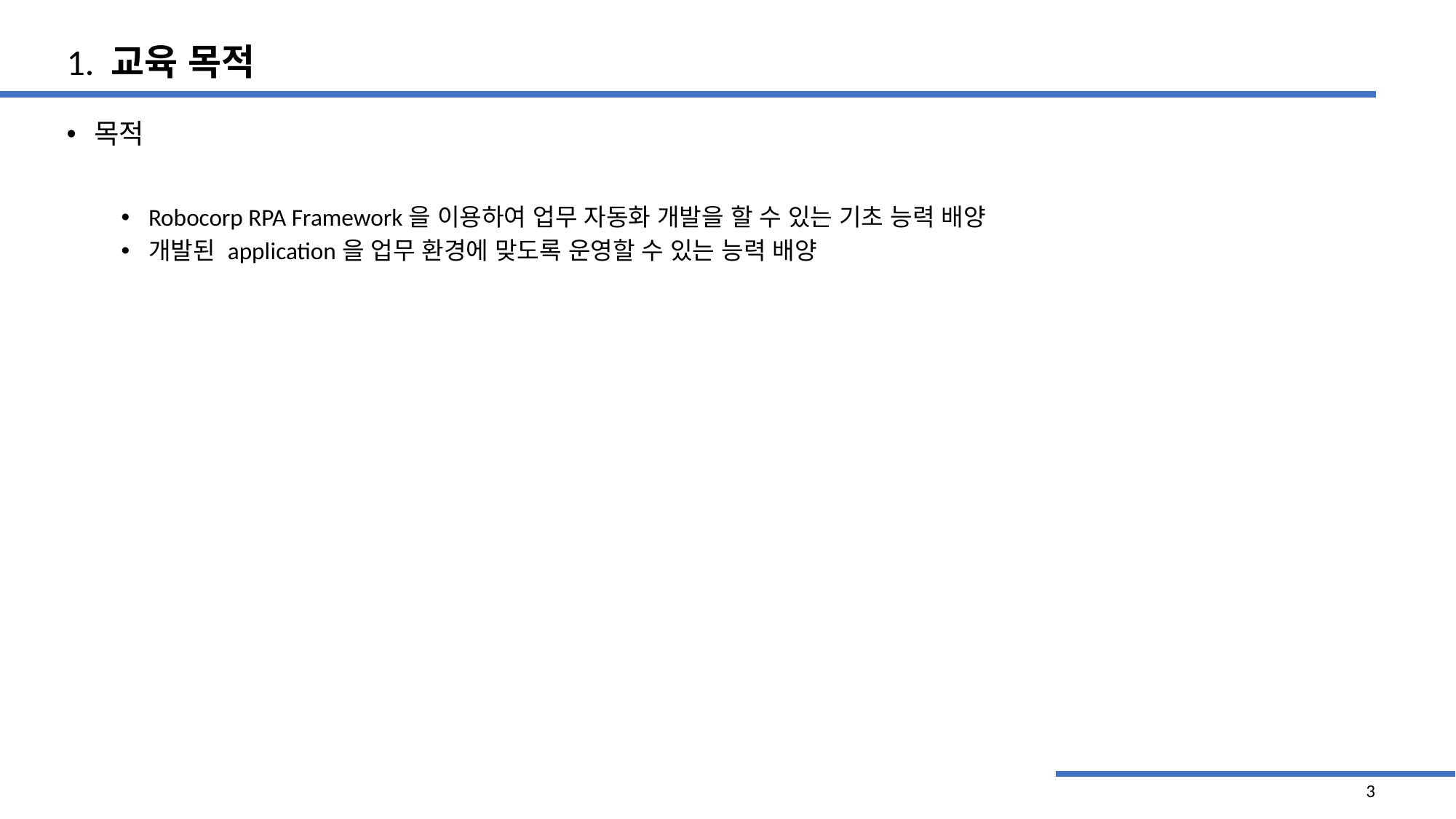

# 1. 교육 목적
목적

Robocorp RPA Framework을 이용하여 업무 자동화 개발을 할 수 있는 기초 능력 배양
개발된 application을 업무 환경에 맞도록 운영할 수 있는 능력 배양